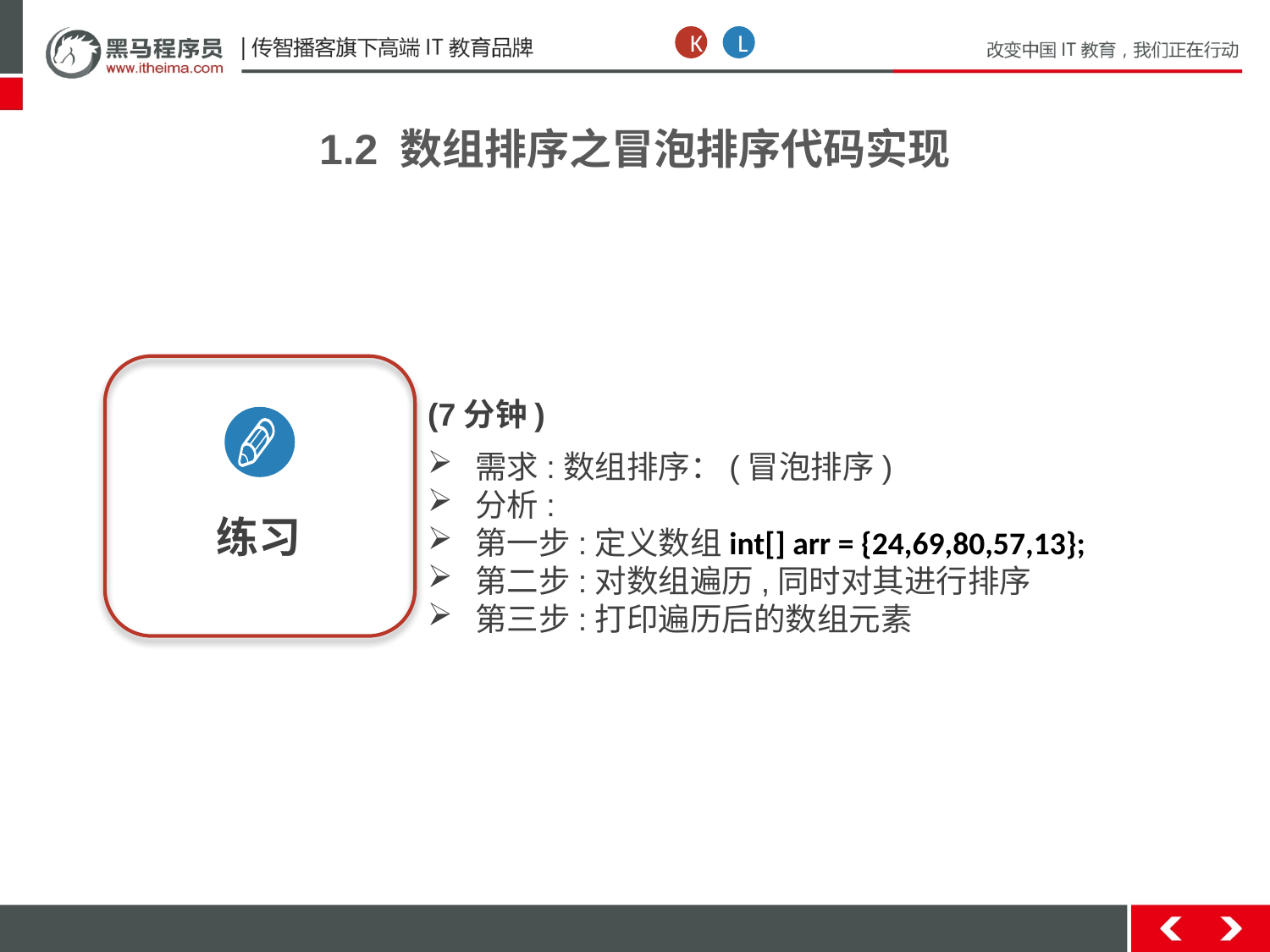

K
L
1.2 数组排序之冒泡排序代码实现

练习
(7分钟)
需求:数组排序：(冒泡排序)
分析:
第一步:定义数组int[] arr = {24,69,80,57,13};
第二步:对数组遍历,同时对其进行排序
第三步:打印遍历后的数组元素